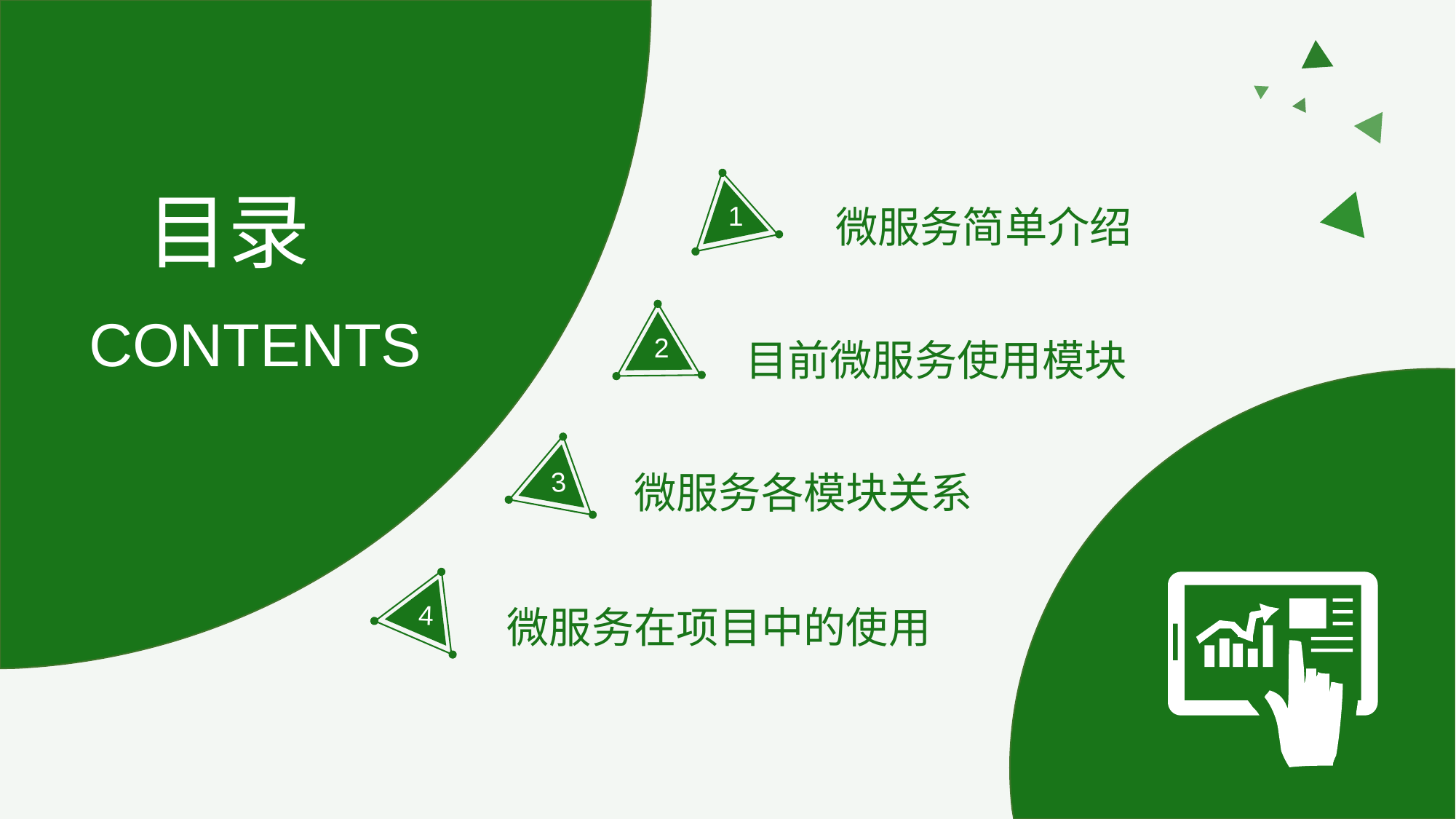

目录
CONTENTS

1
微服务简单介绍

2
目前微服务使用模块

3
微服务各模块关系

4
微服务在项目中的使用